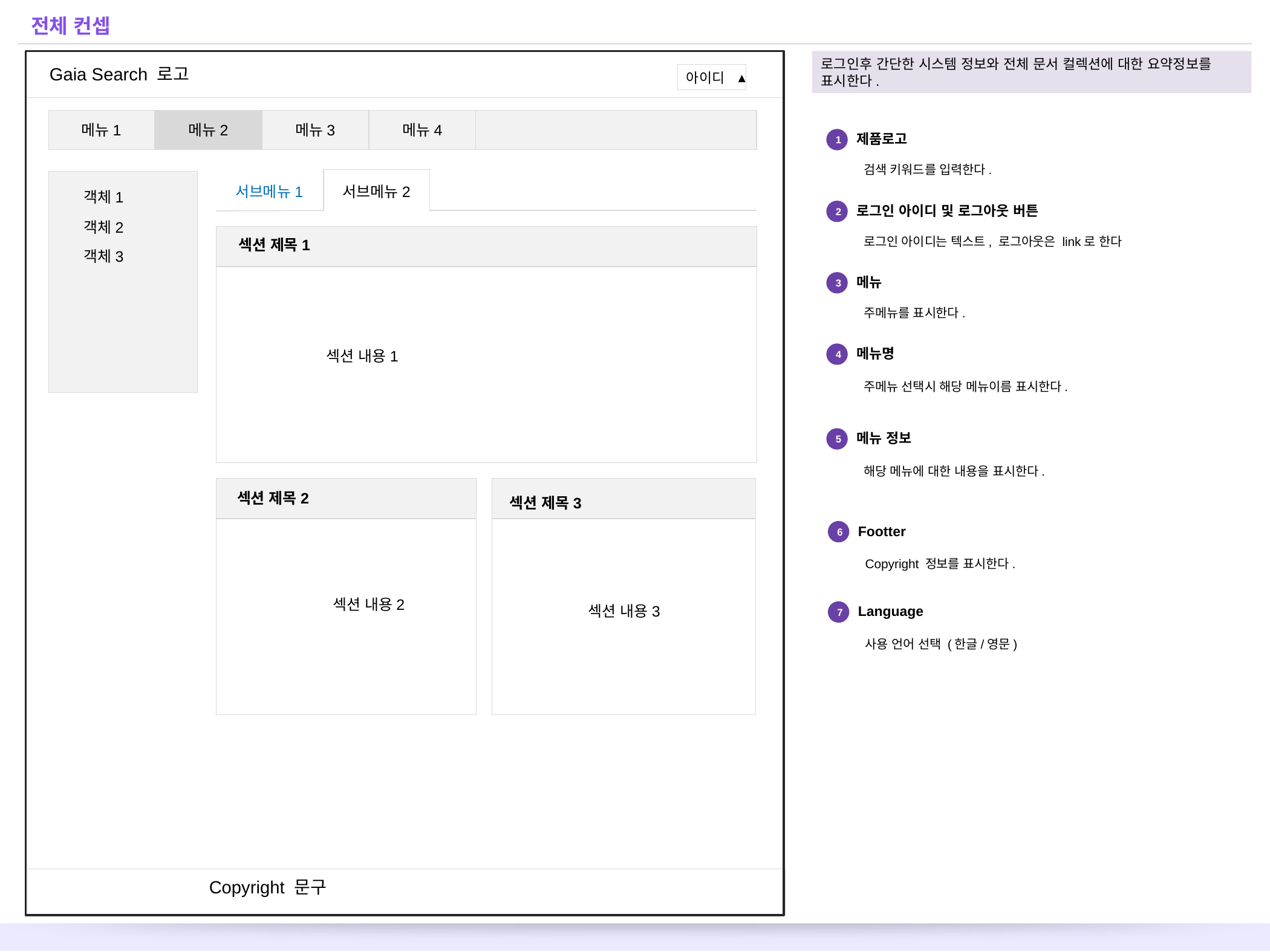

# 전체 컨셉

로그인후 간단한 시스템 정보와 전체 문서 컬렉션에 대한 요약정보를 표시한다.
Gaia Search 로고
아이디

메뉴1
메뉴2
메뉴3
메뉴4

제품로고
1
검색 키워드를 입력한다.

서브메뉴1
서브메뉴2
객체1
로그인 아이디 및 로그아웃 버튼
2
객체2

로그인 아이디는 텍스트, 로그아웃은 link로 한다
섹션 제목1
객체3

메뉴
3
주메뉴를 표시한다.
메뉴명
섹션 내용1
4
주메뉴 선택시 해당 메뉴이름 표시한다.
메뉴 정보
5
해당 메뉴에 대한 내용을 표시한다.

섹션 제목2
섹션 제목3
Footter

6
Copyright 정보를 표시한다.
섹션 내용2
섹션 내용3
Language
7
사용 언어 선택 (한글/영문)

Copyright 문구